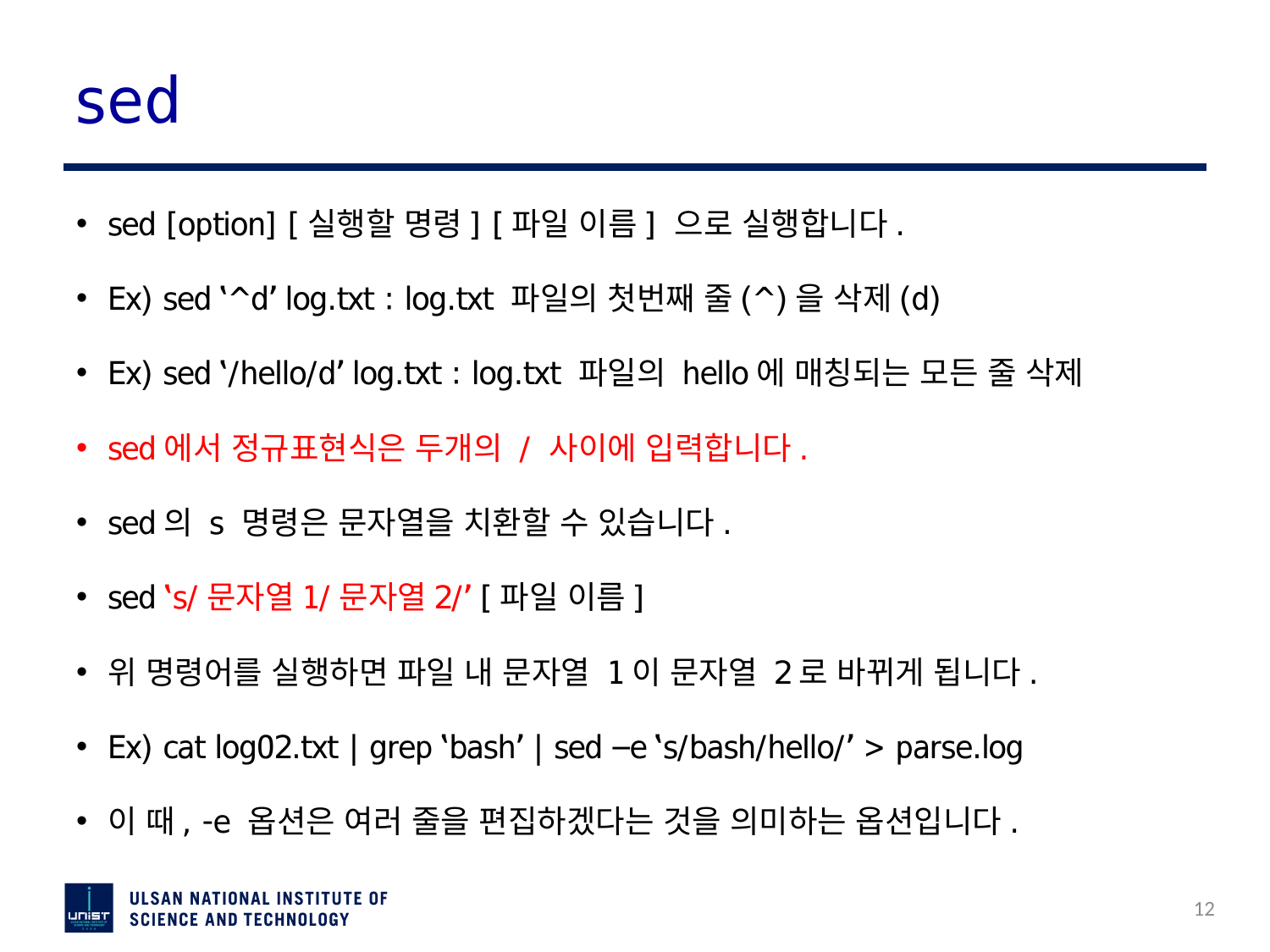

# sed
sed [option] [실행할 명령] [파일 이름] 으로 실행합니다.
Ex) sed ‘^d’ log.txt : log.txt 파일의 첫번째 줄(^)을 삭제(d)
Ex) sed ‘/hello/d’ log.txt : log.txt 파일의 hello에 매칭되는 모든 줄 삭제
sed에서 정규표현식은 두개의 / 사이에 입력합니다.
sed의 s 명령은 문자열을 치환할 수 있습니다.
sed ‘s/문자열1/문자열2/’ [파일 이름]
위 명령어를 실행하면 파일 내 문자열 1이 문자열 2로 바뀌게 됩니다.
Ex) cat log02.txt | grep ‘bash’ | sed –e ‘s/bash/hello/’ > parse.log
이 때, -e 옵션은 여러 줄을 편집하겠다는 것을 의미하는 옵션입니다.